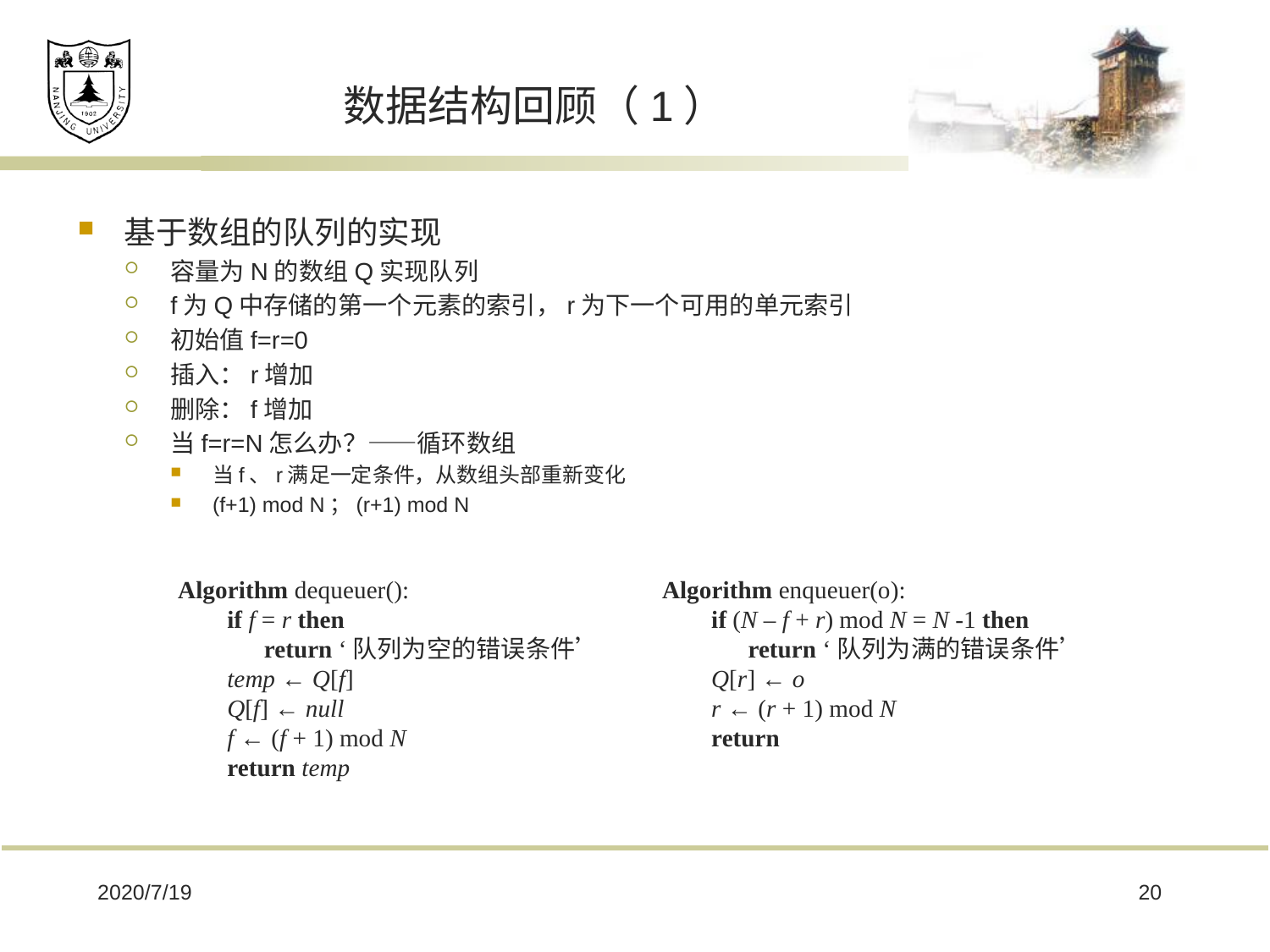

# 数据结构回顾（1）
基于数组的队列的实现
容量为N的数组Q实现队列
f为Q中存储的第一个元素的索引，r为下一个可用的单元索引
初始值f=r=0
插入：r增加
删除：f增加
当f=r=N怎么办？——循环数组
当f、r满足一定条件，从数组头部重新变化
(f+1) mod N；(r+1) mod N

Algorithm dequeuer():
        if f = r then
              return ‘队列为空的错误条件’
        temp ← Q[f]
        Q[f] ← null
        f ← (f + 1) mod N
        return temp
Algorithm enqueuer(o):
        if (N – f + r) mod N = N -1 then
              return ‘队列为满的错误条件’
        Q[r] ← o
        r ← (r + 1) mod N
        return
2020/7/19
20